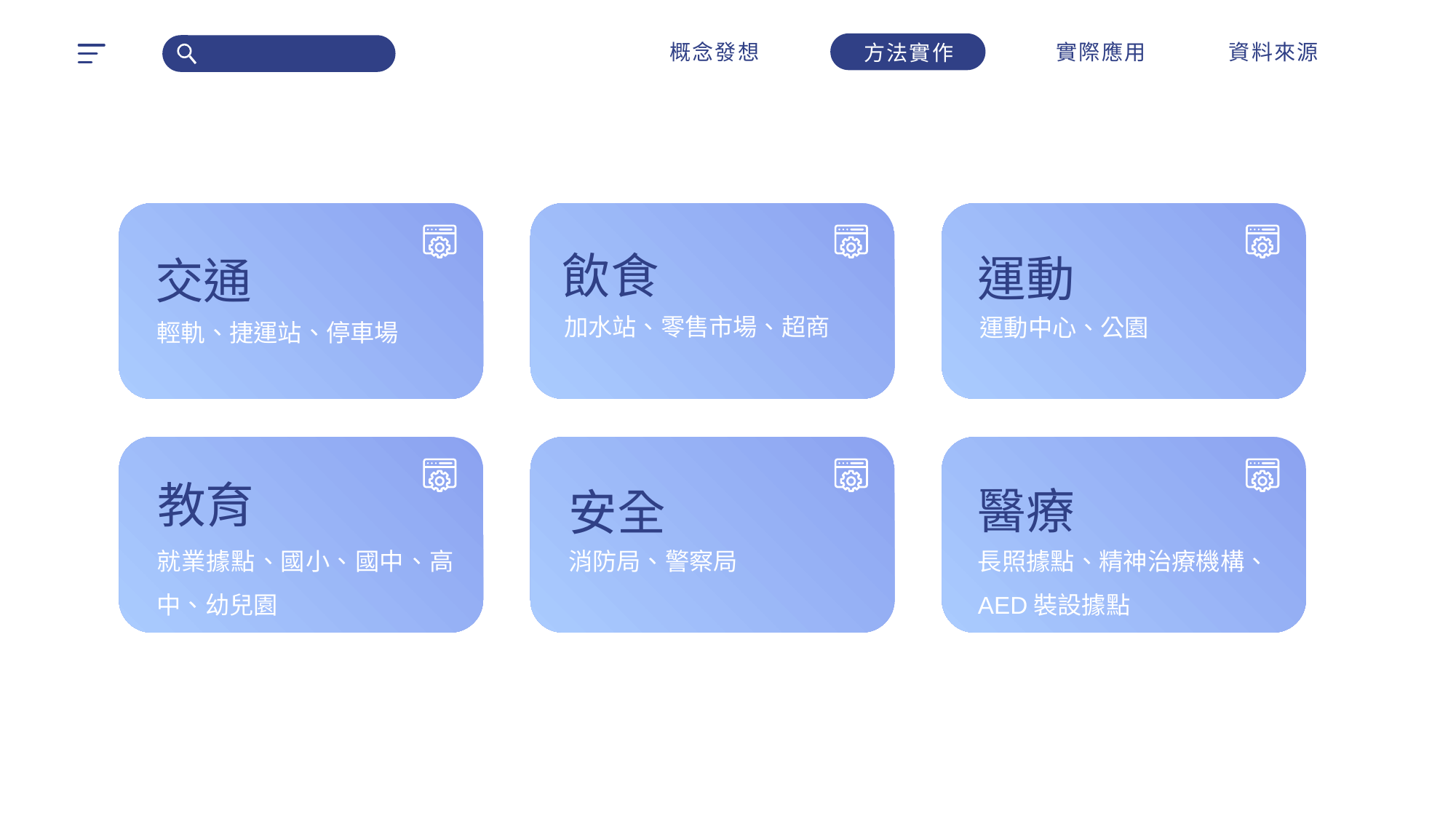

概念發想

方法實作
實際應用
資料來源

交通

輕軌、捷運站、停車場

飲食

加水站、零售市場、超商

運動

運動中心、公園

教育

就業據點、國小、國中、高中、幼兒園

安全

消防局、警察局

醫療

長照據點、精神治療機構、AED裝設據點